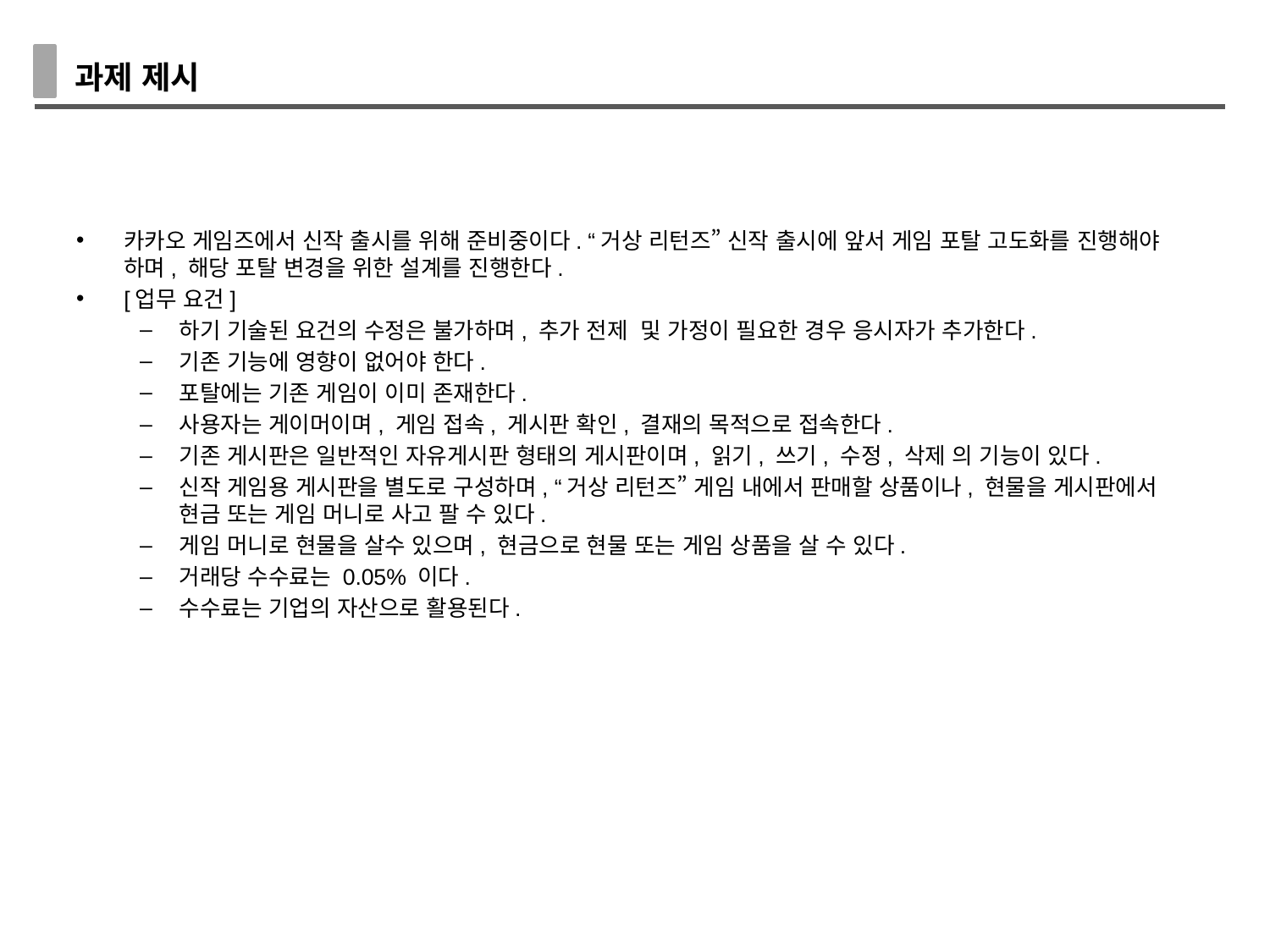

과제 제시
카카오 게임즈에서 신작 출시를 위해 준비중이다. “거상 리턴즈” 신작 출시에 앞서 게임 포탈 고도화를 진행해야 하며, 해당 포탈 변경을 위한 설계를 진행한다.
[업무 요건]
하기 기술된 요건의 수정은 불가하며, 추가 전제  및 가정이 필요한 경우 응시자가 추가한다.
기존 기능에 영향이 없어야 한다.
포탈에는 기존 게임이 이미 존재한다.
사용자는 게이머이며, 게임 접속, 게시판 확인, 결재의 목적으로 접속한다.
기존 게시판은 일반적인 자유게시판 형태의 게시판이며, 읽기, 쓰기, 수정, 삭제 의 기능이 있다.
신작 게임용 게시판을 별도로 구성하며, “거상 리턴즈” 게임 내에서 판매할 상품이나, 현물을 게시판에서 현금 또는 게임 머니로 사고 팔 수 있다.
게임 머니로 현물을 살수 있으며, 현금으로 현물 또는 게임 상품을 살 수 있다.
거래당 수수료는 0.05% 이다.
수수료는 기업의 자산으로 활용된다.